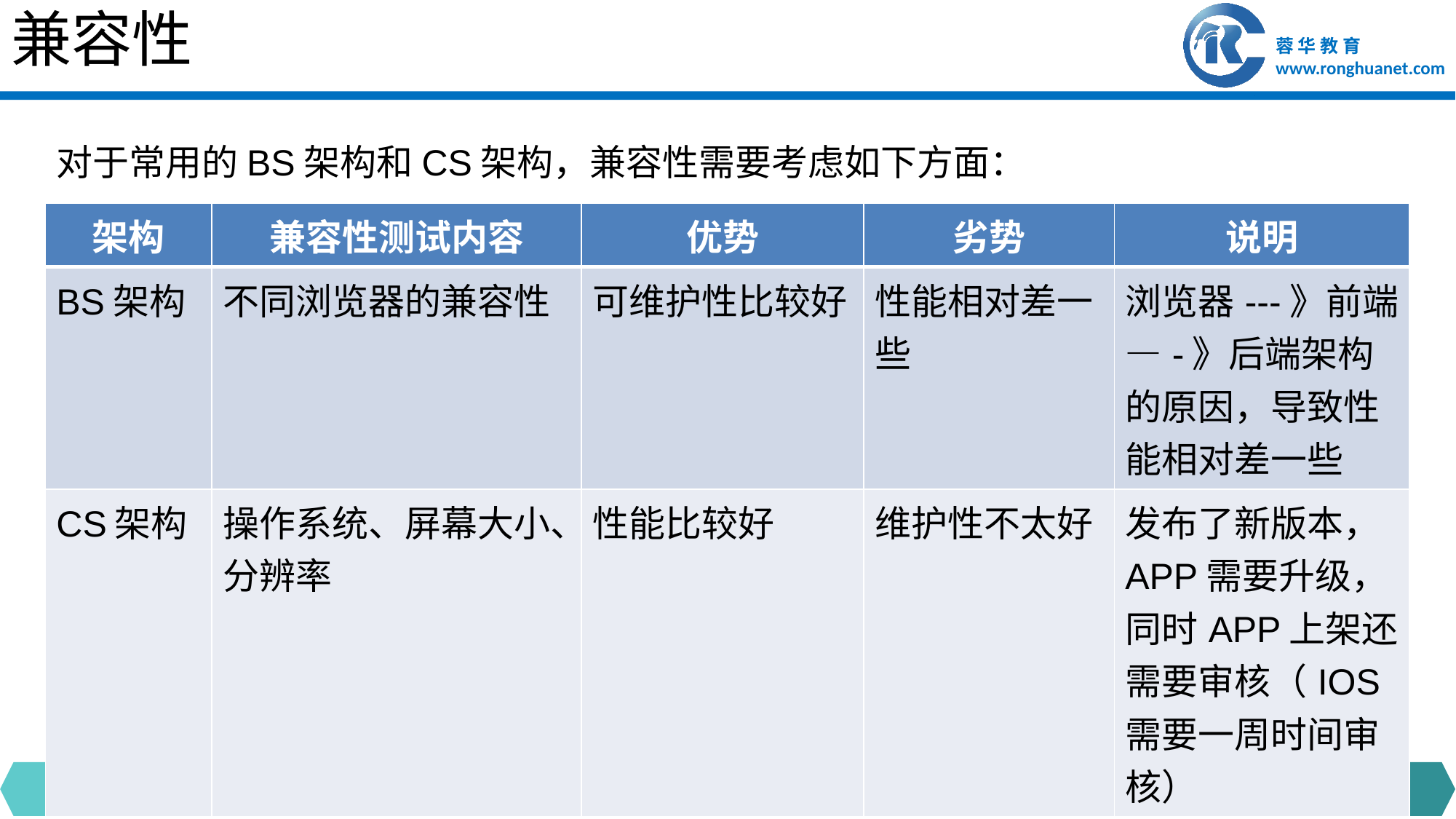

# 兼容性
对于常用的BS架构和CS架构，兼容性需要考虑如下方面：
| 架构 | 兼容性测试内容 | 优势 | 劣势 | 说明 |
| --- | --- | --- | --- | --- |
| BS架构 | 不同浏览器的兼容性 | 可维护性比较好 | 性能相对差一些 | 浏览器---》前端—-》后端架构的原因，导致性能相对差一些 |
| CS架构 | 操作系统、屏幕大小、分辨率 | 性能比较好 | 维护性不太好 | 发布了新版本，APP需要升级，同时APP上架还需要审核（IOS需要一周时间审核） |